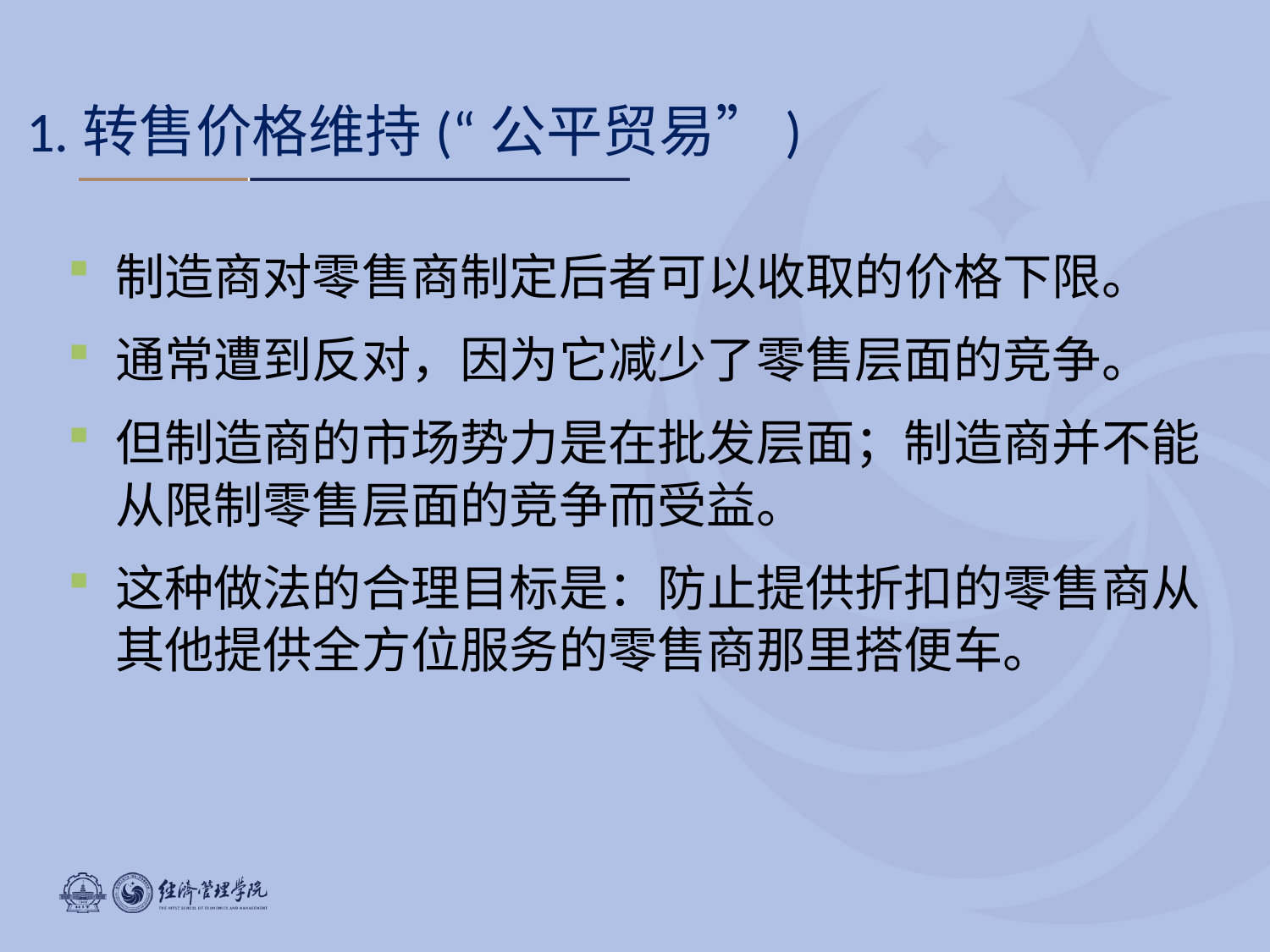

1.转售价格维持(“公平贸易”)
制造商对零售商制定后者可以收取的价格下限。
通常遭到反对，因为它减少了零售层面的竞争。
但制造商的市场势力是在批发层面；制造商并不能从限制零售层面的竞争而受益。
这种做法的合理目标是：防止提供折扣的零售商从其他提供全方位服务的零售商那里搭便车。